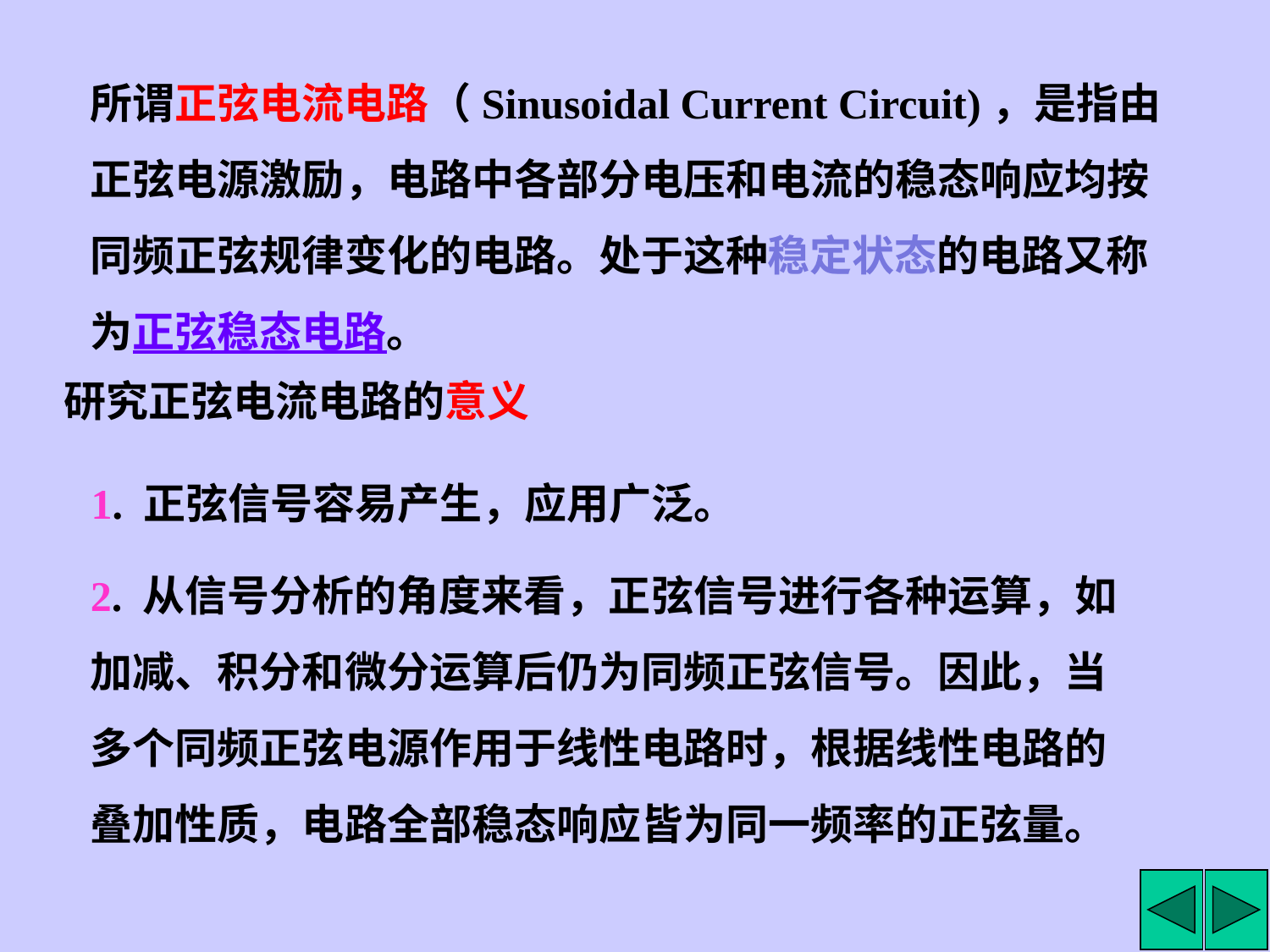

所谓正弦电流电路（Sinusoidal Current Circuit)，是指由正弦电源激励，电路中各部分电压和电流的稳态响应均按同频正弦规律变化的电路。处于这种稳定状态的电路又称为正弦稳态电路。
研究正弦电流电路的意义
1. 正弦信号容易产生，应用广泛。
2. 从信号分析的角度来看，正弦信号进行各种运算，如加减、积分和微分运算后仍为同频正弦信号。因此，当多个同频正弦电源作用于线性电路时，根据线性电路的叠加性质，电路全部稳态响应皆为同一频率的正弦量。